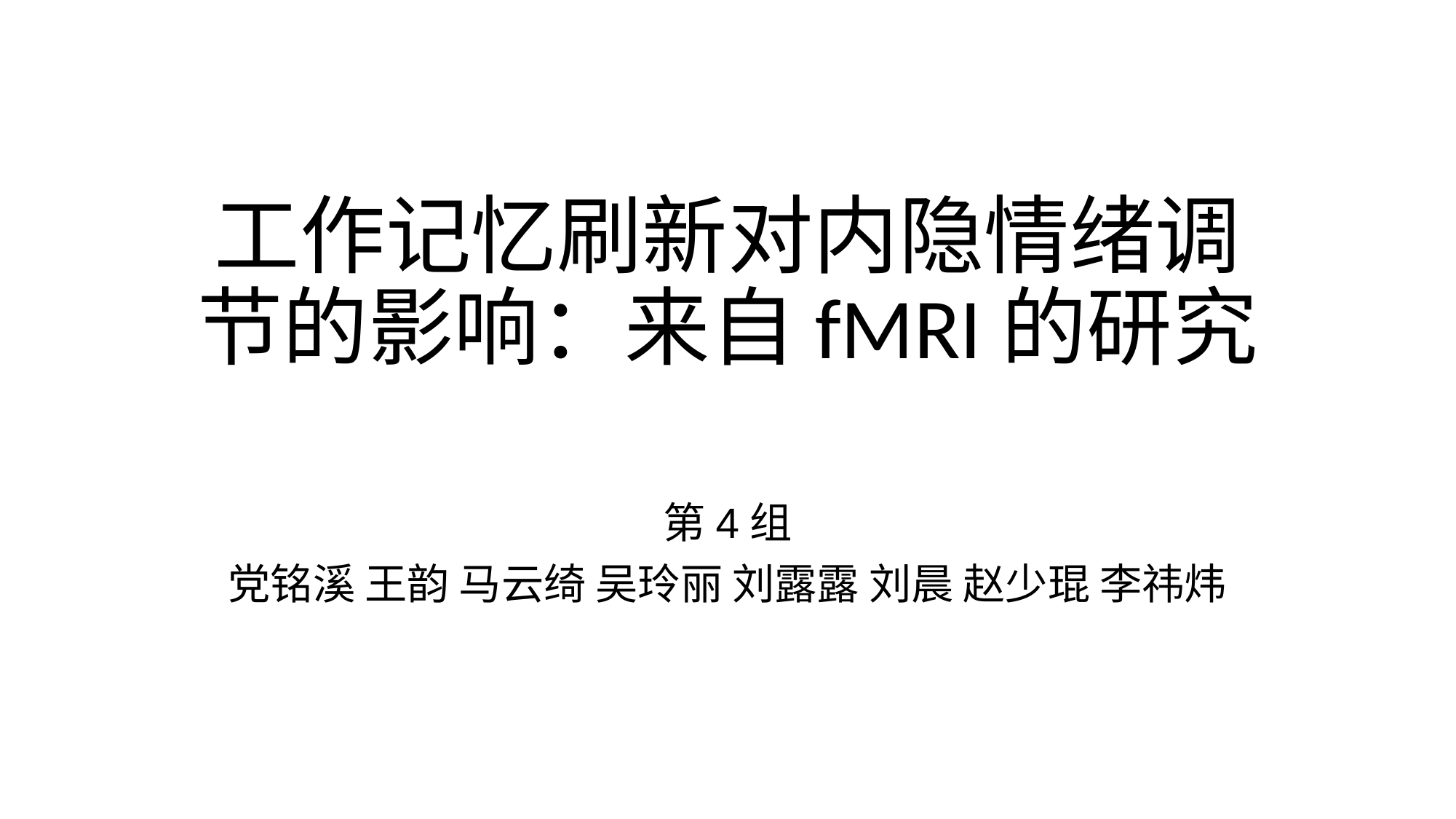

# 工作记忆刷新对内隐情绪调节的影响：来自fMRI的研究

第4组
党铭溪 王韵 马云绮 吴玲丽 刘露露 刘晨 赵少琨 李祎炜